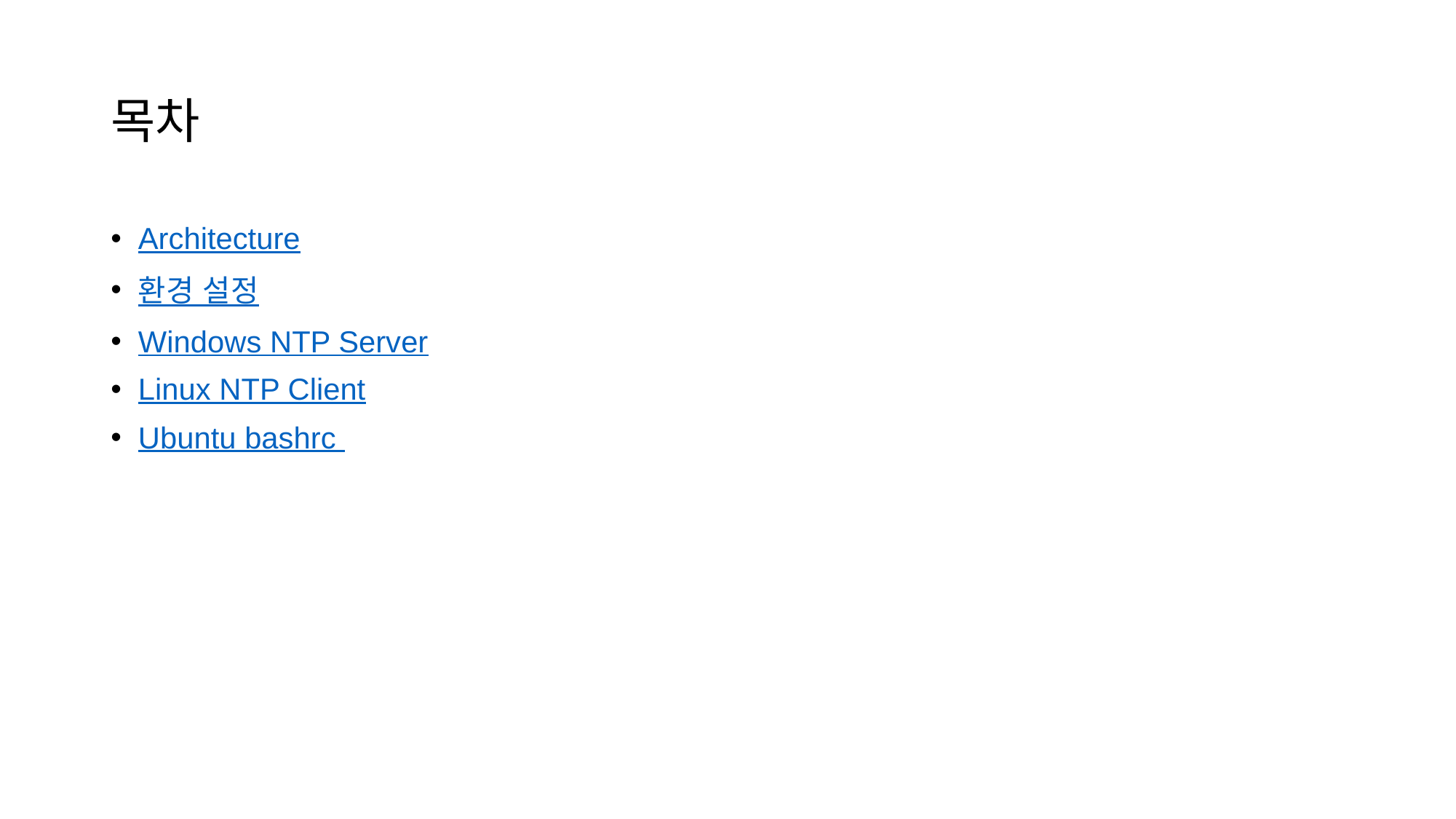

# 목차
Architecture
환경 설정
Windows NTP Server
Linux NTP Client
Ubuntu bashrc